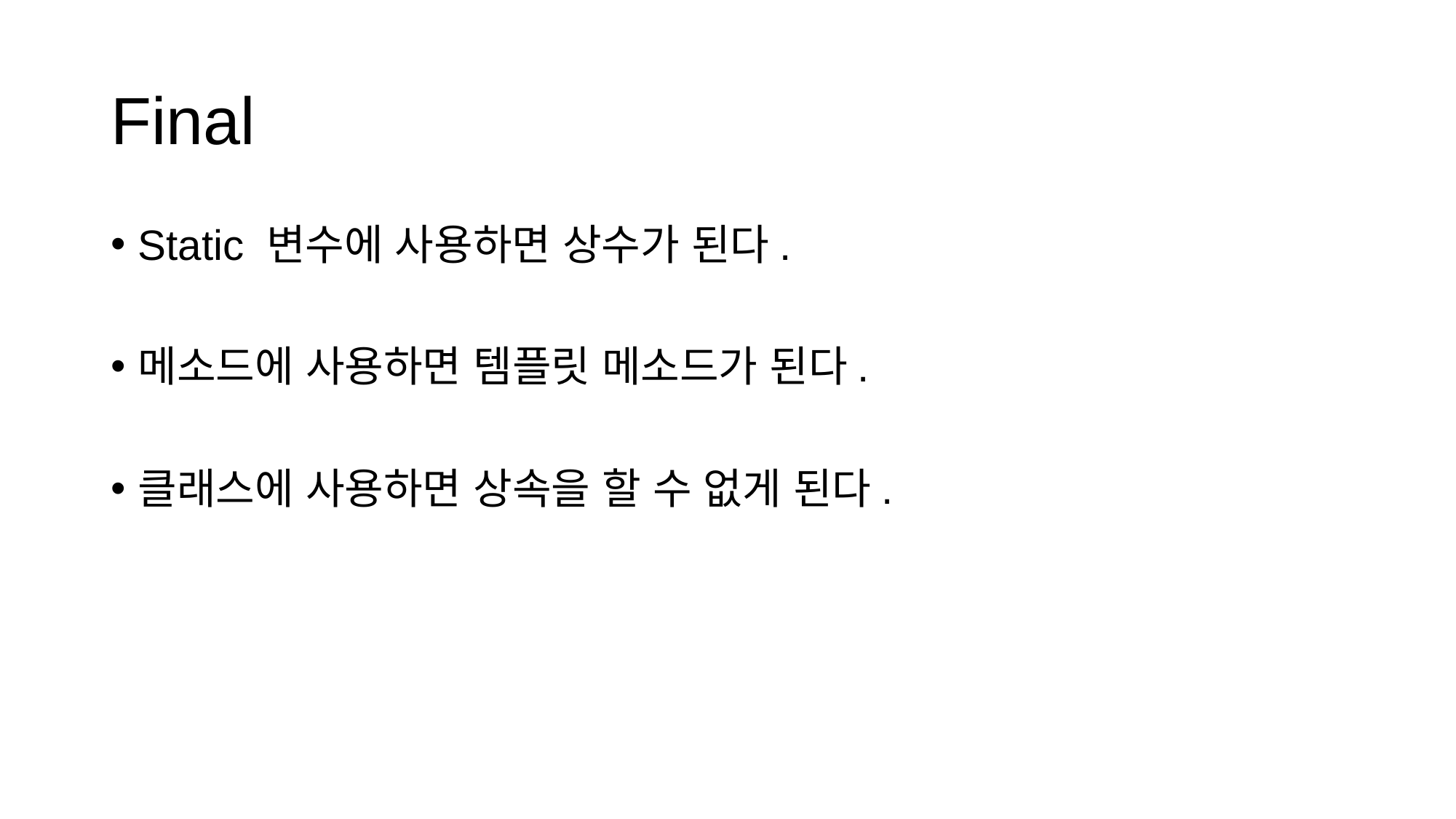

# Final
Static 변수에 사용하면 상수가 된다.

메소드에 사용하면 템플릿 메소드가 된다.

클래스에 사용하면 상속을 할 수 없게 된다.